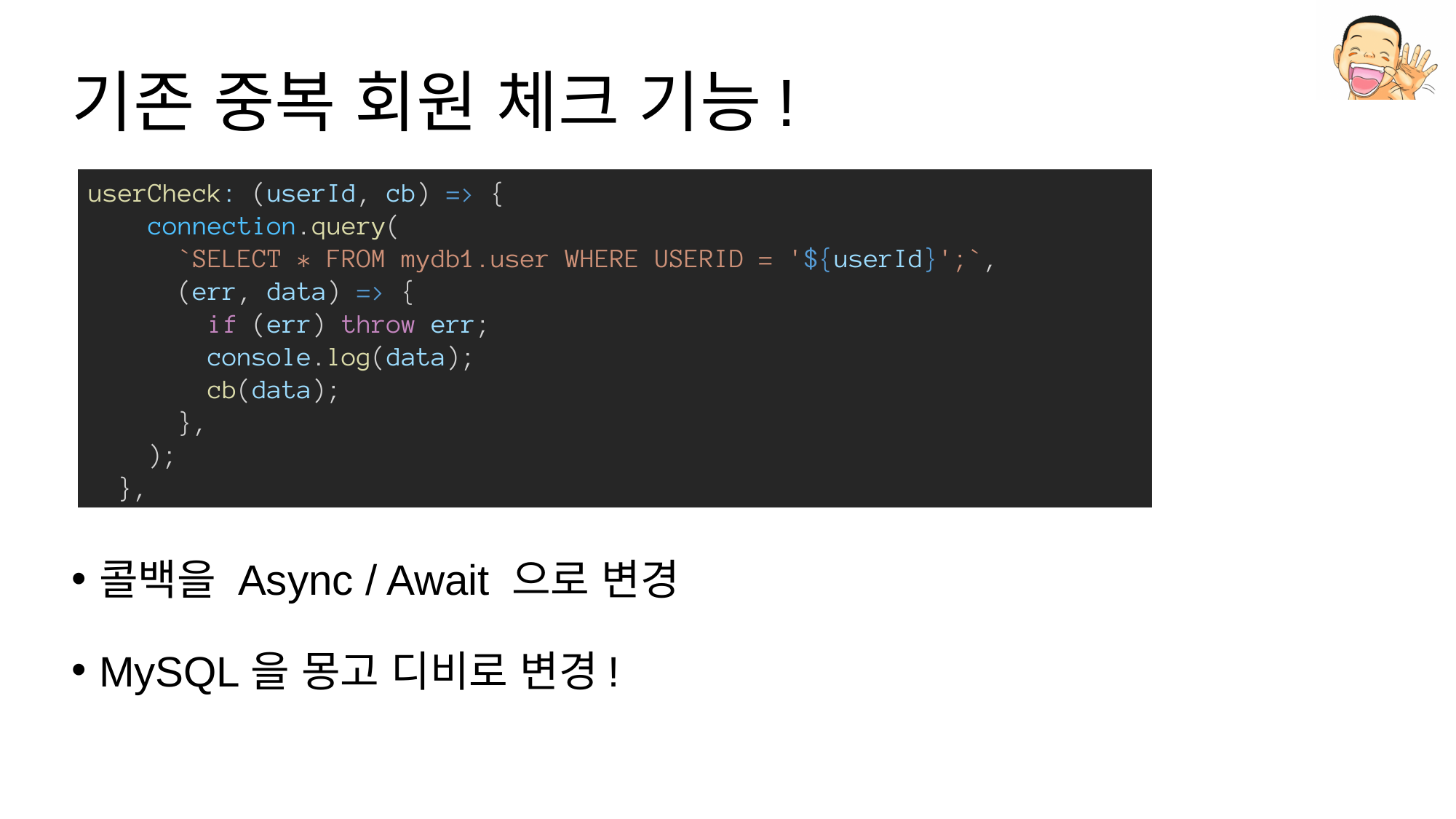

# 기존 중복 회원 체크 기능!
userCheck: (userId, cb) => {
    connection.query(
      `SELECT * FROM mydb1.user WHERE USERID = '${userId}';`,
      (err, data) => {
        if (err) throw err;
        console.log(data);
        cb(data);
      },
    );
  },
콜백을 Async / Await 으로 변경
MySQL을 몽고 디비로 변경!